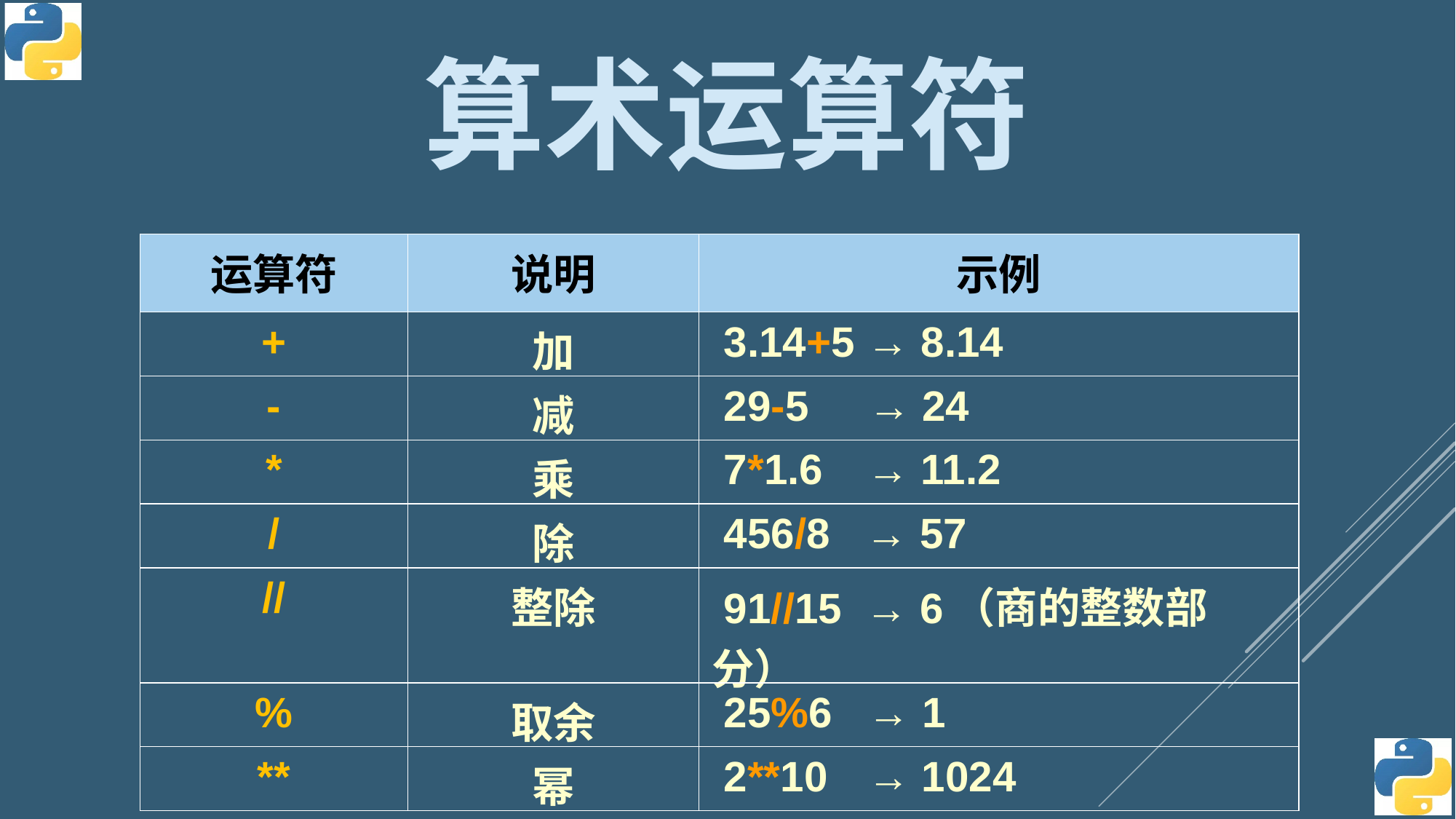

算术运算符
| 运算符 | 说明 | 示例 |
| --- | --- | --- |
| + | 加 | 3.14+5 → 8.14 |
| - | 减 | 29-5 → 24 |
| \* | 乘 | 7\*1.6 → 11.2 |
| / | 除 | 456/8 → 57 |
| // | 整除 | 91//15 → 6（商的整数部分） |
| % | 取余 | 25%6 → 1 |
| \*\* | 幂 | 2\*\*10 → 1024 |